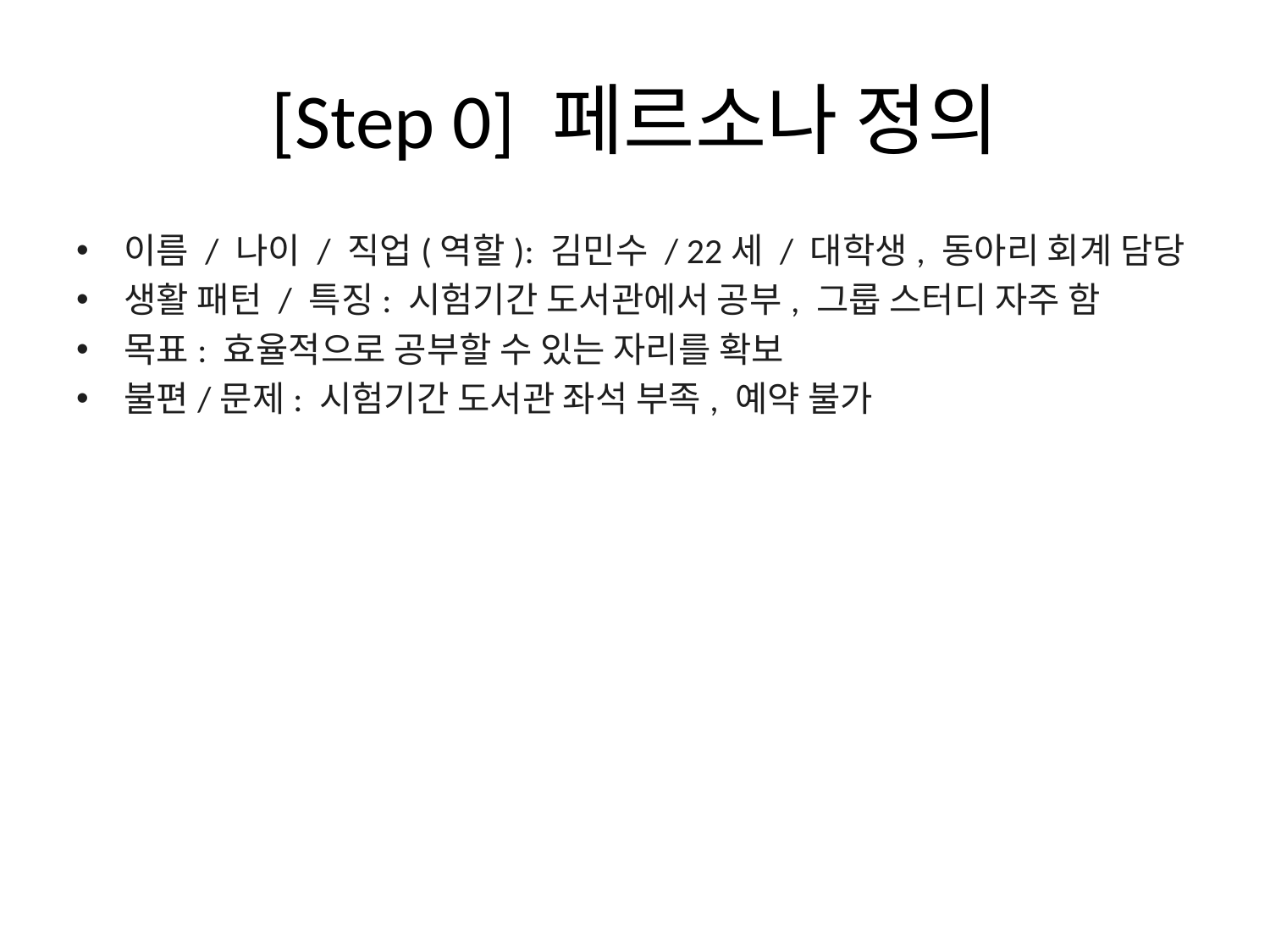

# [Step 0] 페르소나 정의
이름 / 나이 / 직업(역할): 김민수 / 22세 / 대학생, 동아리 회계 담당
생활 패턴 / 특징: 시험기간 도서관에서 공부, 그룹 스터디 자주 함
목표: 효율적으로 공부할 수 있는 자리를 확보
불편/문제: 시험기간 도서관 좌석 부족, 예약 불가